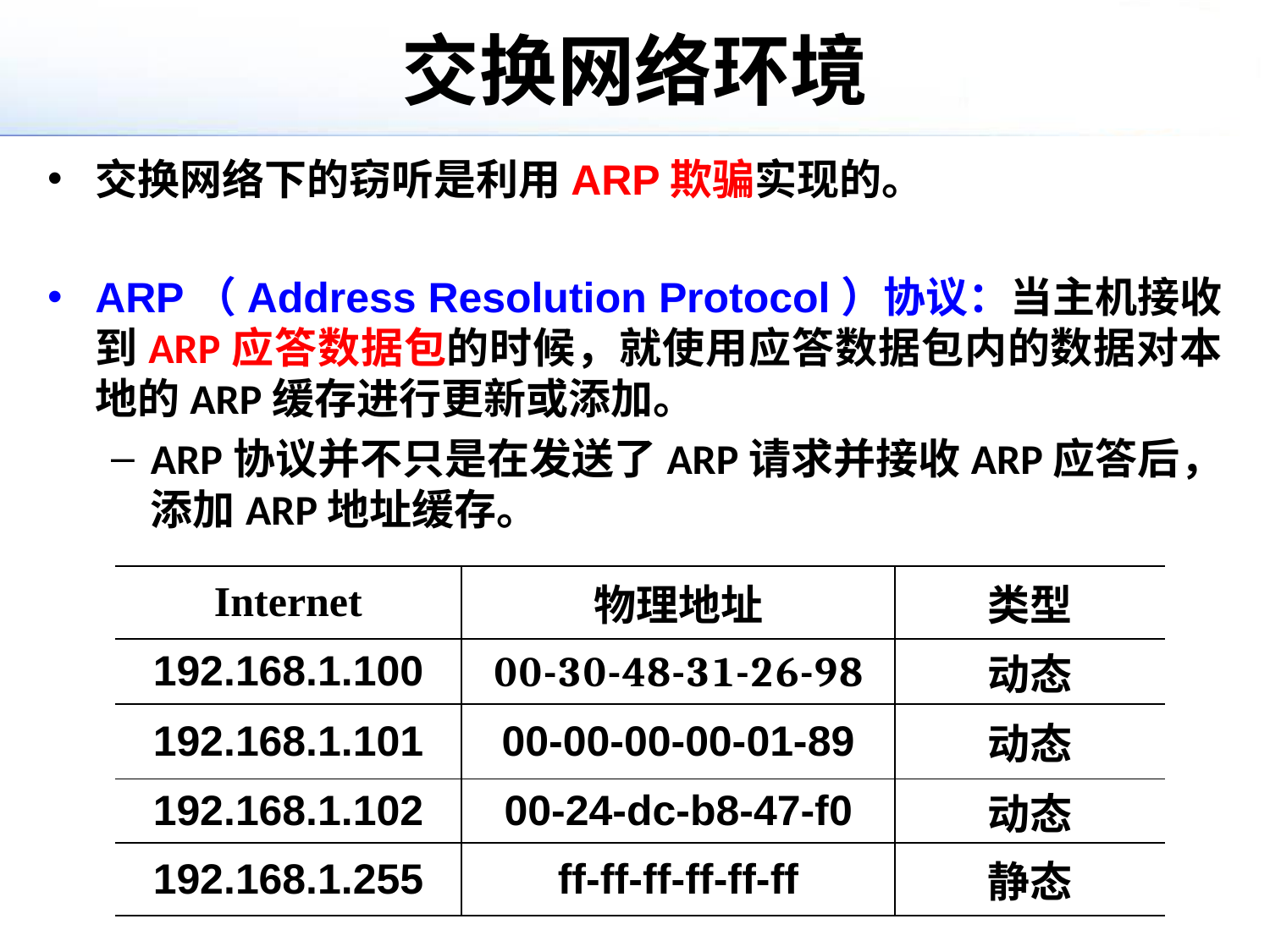

# 交换网络环境
交换网络下的窃听是利用ARP欺骗实现的。

ARP（Address Resolution Protocol）协议：当主机接收到ARP应答数据包的时候，就使用应答数据包内的数据对本地的ARP缓存进行更新或添加。
ARP协议并不只是在发送了ARP请求并接收ARP应答后，添加ARP地址缓存。
| Internet | 物理地址 | 类型 |
| --- | --- | --- |
| 192.168.1.100 | 00-30-48-31-26-98 | 动态 |
| 192.168.1.101 | 00-00-00-00-01-89 | 动态 |
| 192.168.1.102 | 00-24-dc-b8-47-f0 | 动态 |
| 192.168.1.255 | ff-ff-ff-ff-ff-ff | 静态 |